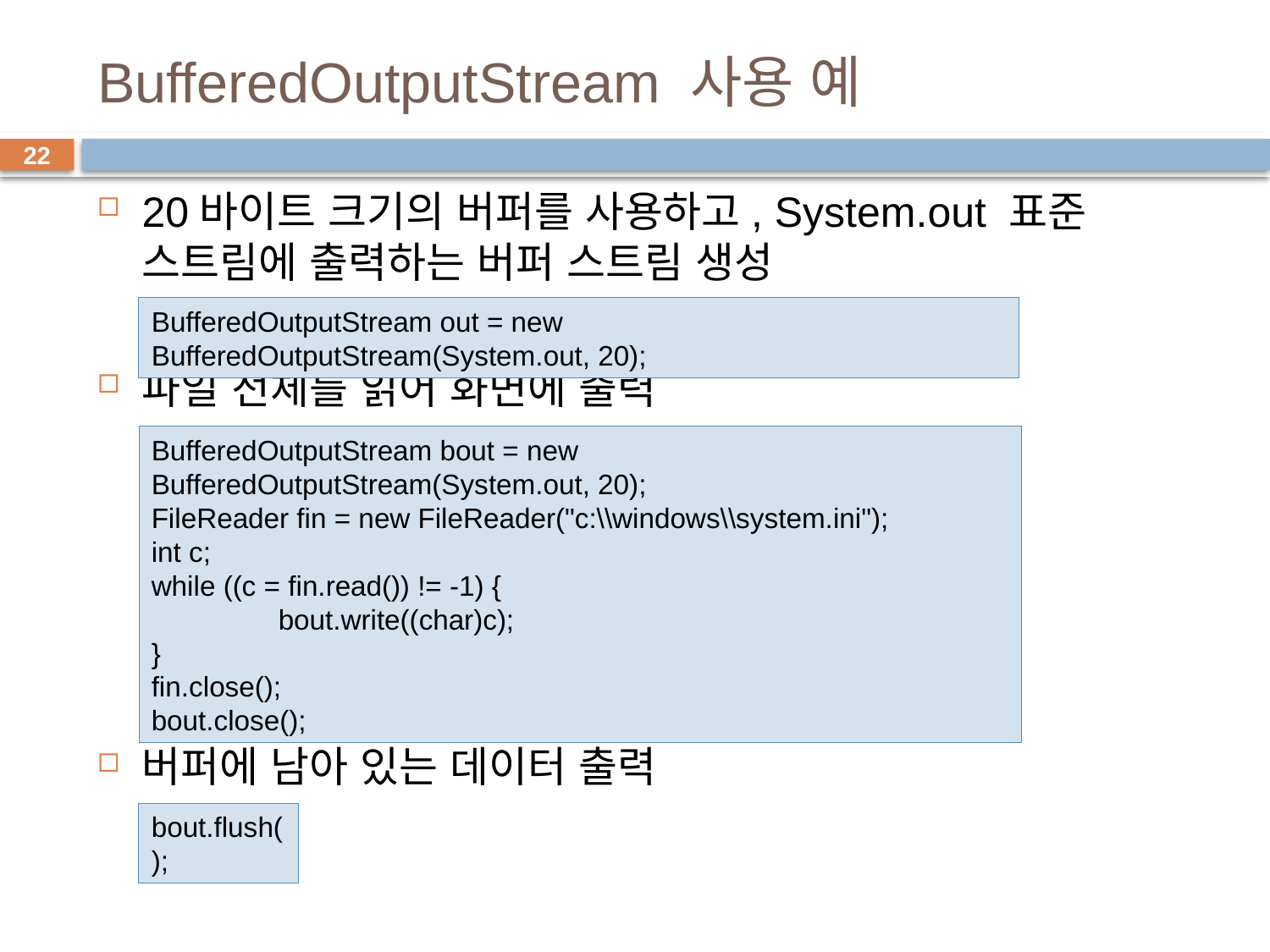

# BufferedOutputStream 사용 예
22
20바이트 크기의 버퍼를 사용하고, System.out 표준 스트림에 출력하는 버퍼 스트림 생성

파일 전체를 읽어 화면에 출력

버퍼에 남아 있는 데이터 출력
BufferedOutputStream out = new BufferedOutputStream(System.out, 20);
BufferedOutputStream bout = new BufferedOutputStream(System.out, 20);
FileReader fin = new FileReader("c:\\windows\\system.ini");
int c;
while ((c = fin.read()) != -1) {
	bout.write((char)c);
}
fin.close();
bout.close();
bout.flush();